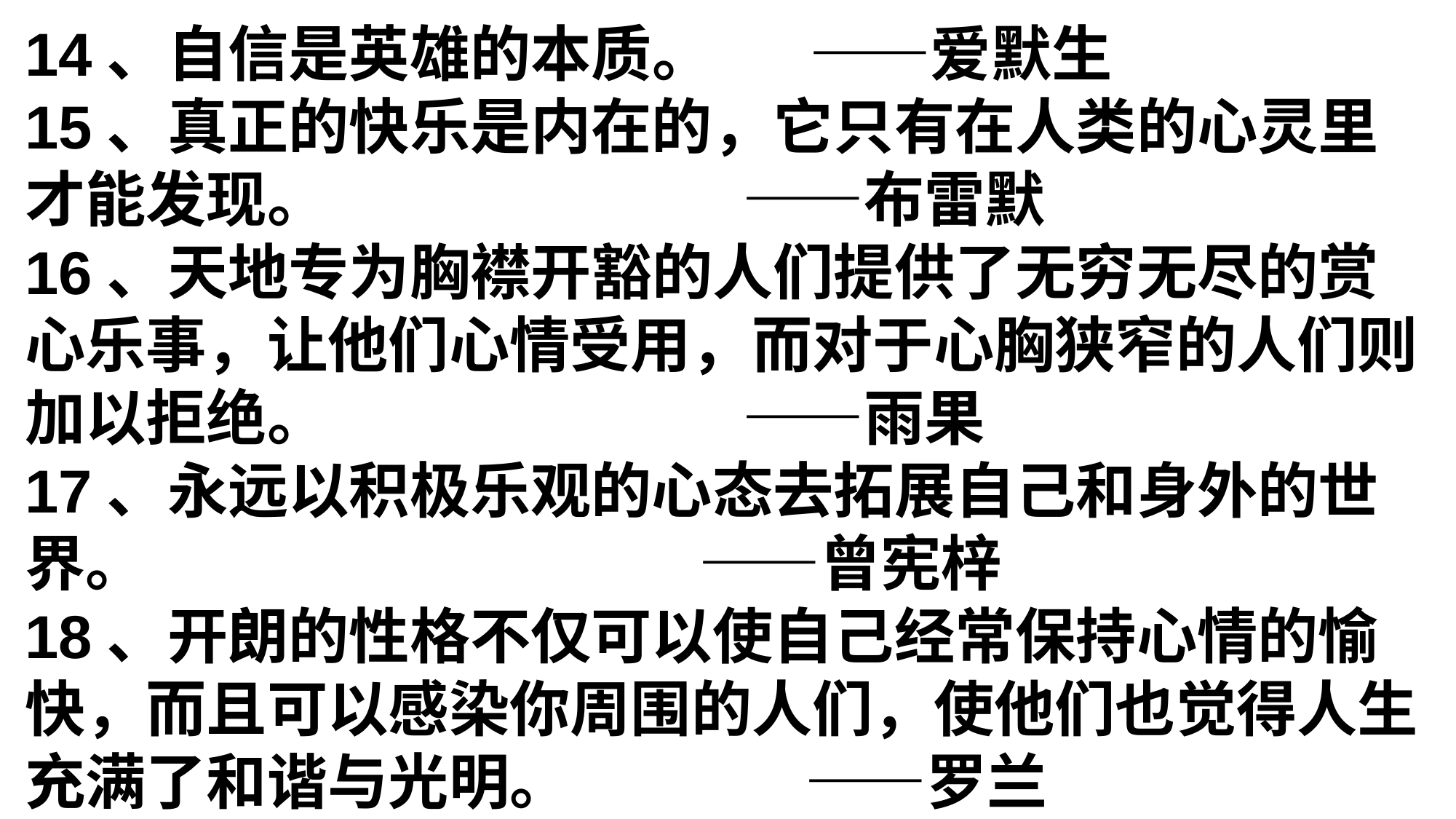

14、自信是英雄的本质。       ——爱默生15、真正的快乐是内在的，它只有在人类的心灵里才能发现。                              ——布雷默16、天地专为胸襟开豁的人们提供了无穷无尽的赏心乐事，让他们心情受用，而对于心胸狭窄的人们则加以拒绝。                              ——雨果17、永远以积极乐观的心态去拓展自己和身外的世界。                                        ——曾宪梓18、开朗的性格不仅可以使自己经常保持心情的愉快，而且可以感染你周围的人们，使他们也觉得人生充满了和谐与光明。                 ——罗兰
#